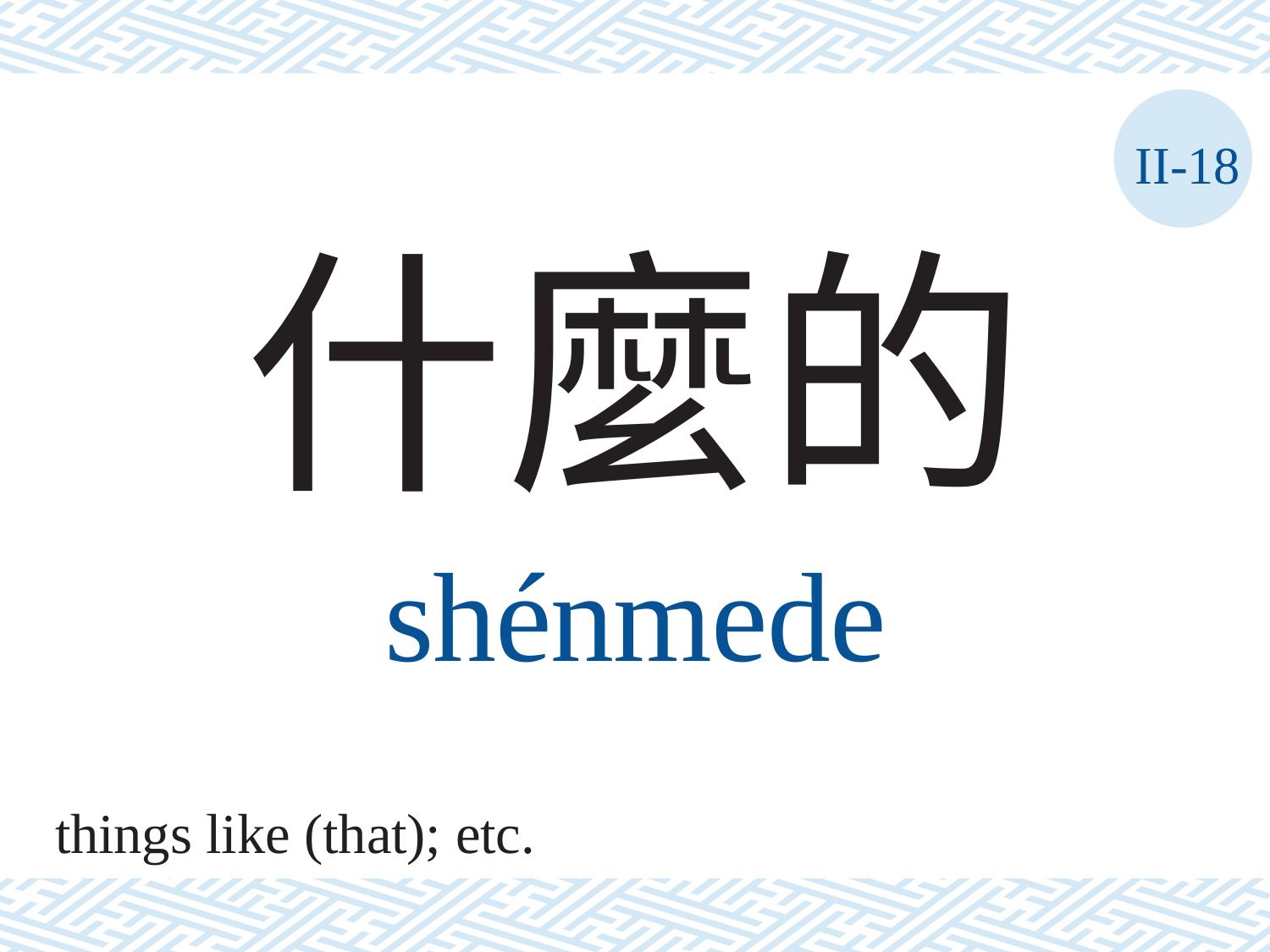

II-18
什麼的
shénmede
things like (that); etc.